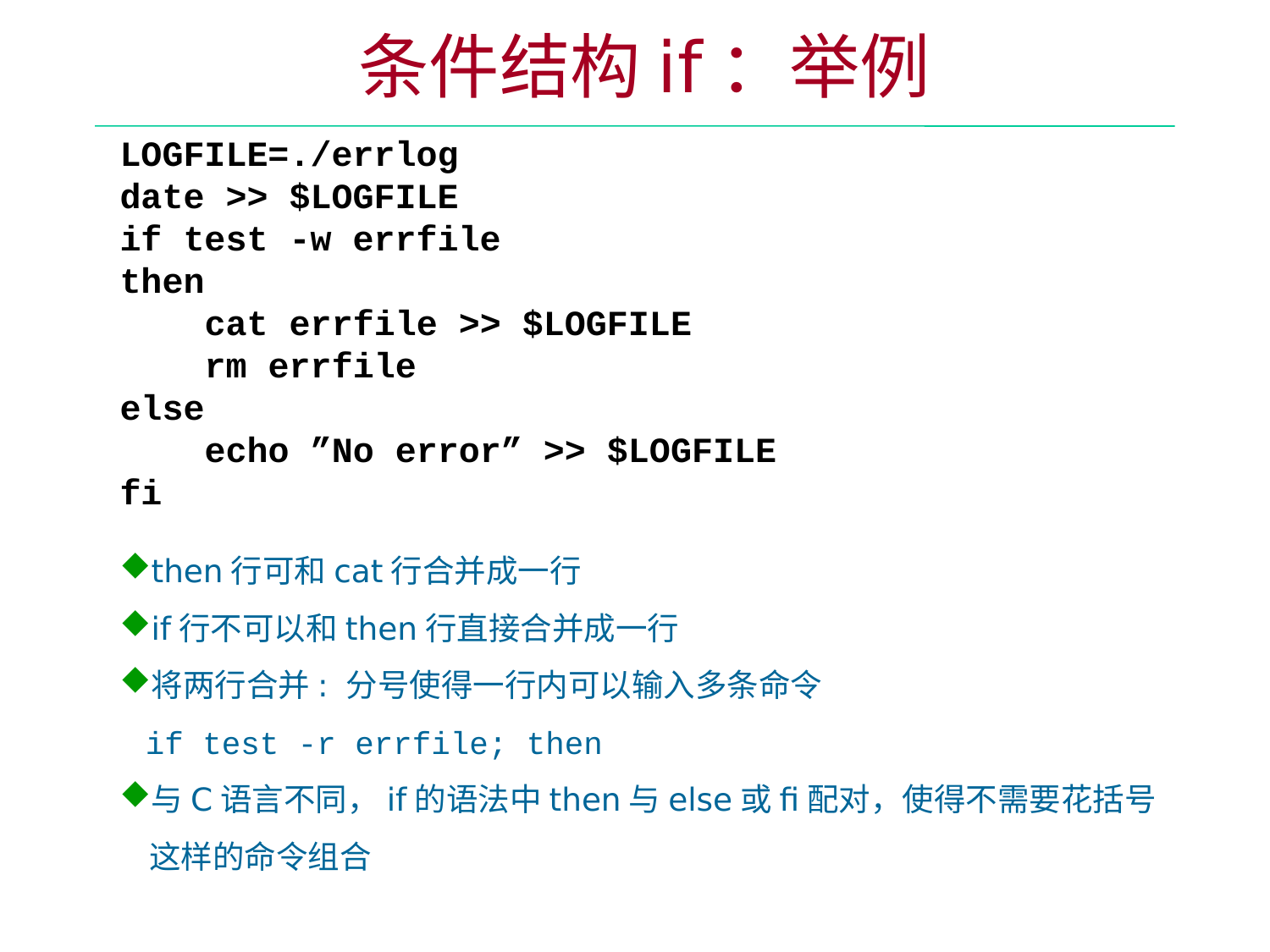

条件结构if：举例
LOGFILE=./errlog
date >> $LOGFILE
if test -w errfile
then
    cat errfile >> $LOGFILE
    rm errfile
else
    echo ”No error” >> $LOGFILE
fi

then行可和cat行合并成一行
if行不可以和then行直接合并成一行
将两行合并: 分号使得一行内可以输入多条命令
 if test -r errfile; then
与C语言不同，if的语法中then与else或fi配对，使得不需要花括号这样的命令组合